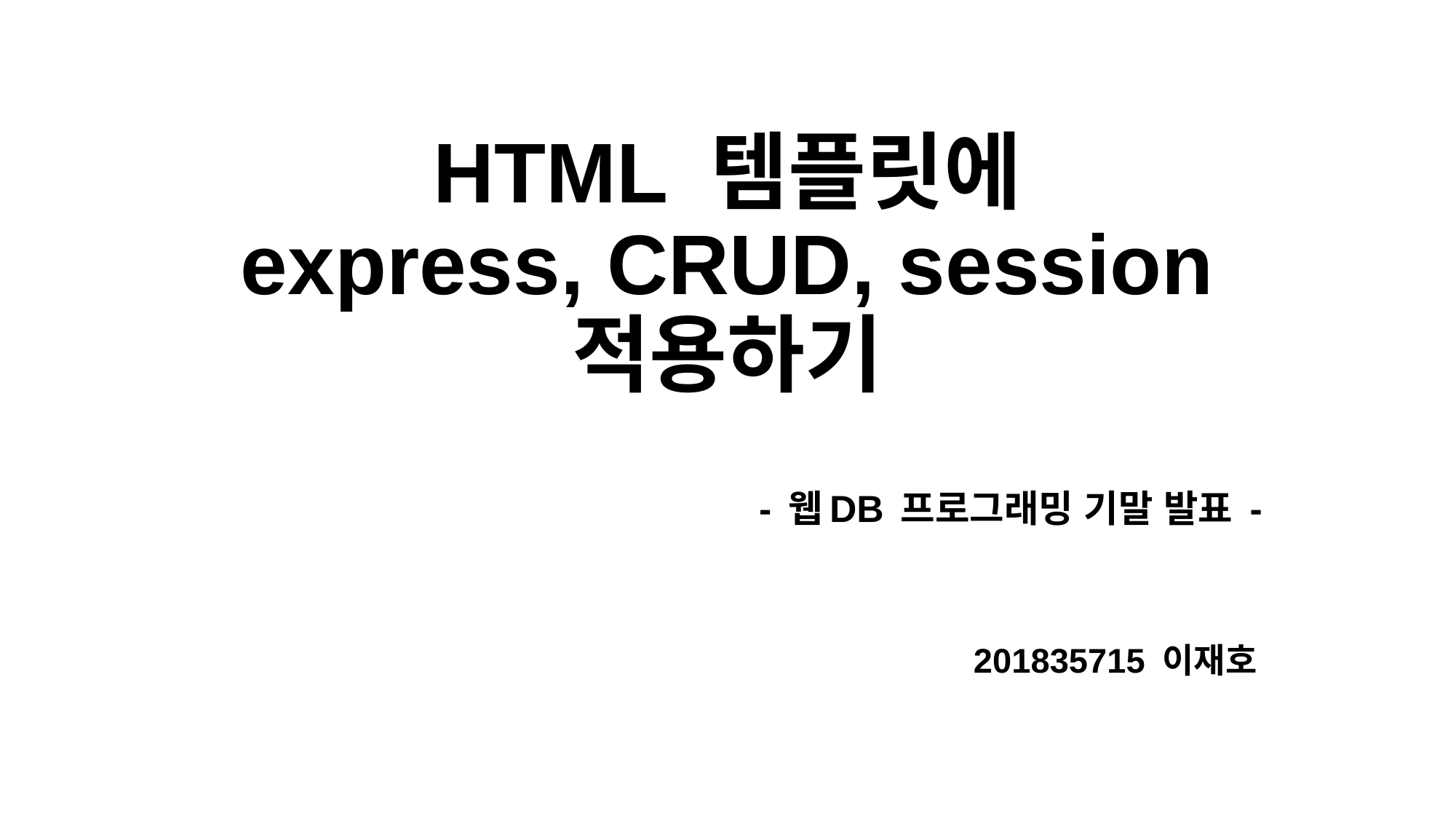

# HTML 템플릿에 express, CRUD, session 적용하기
- 웹DB 프로그래밍 기말 발표 -
201835715 이재호